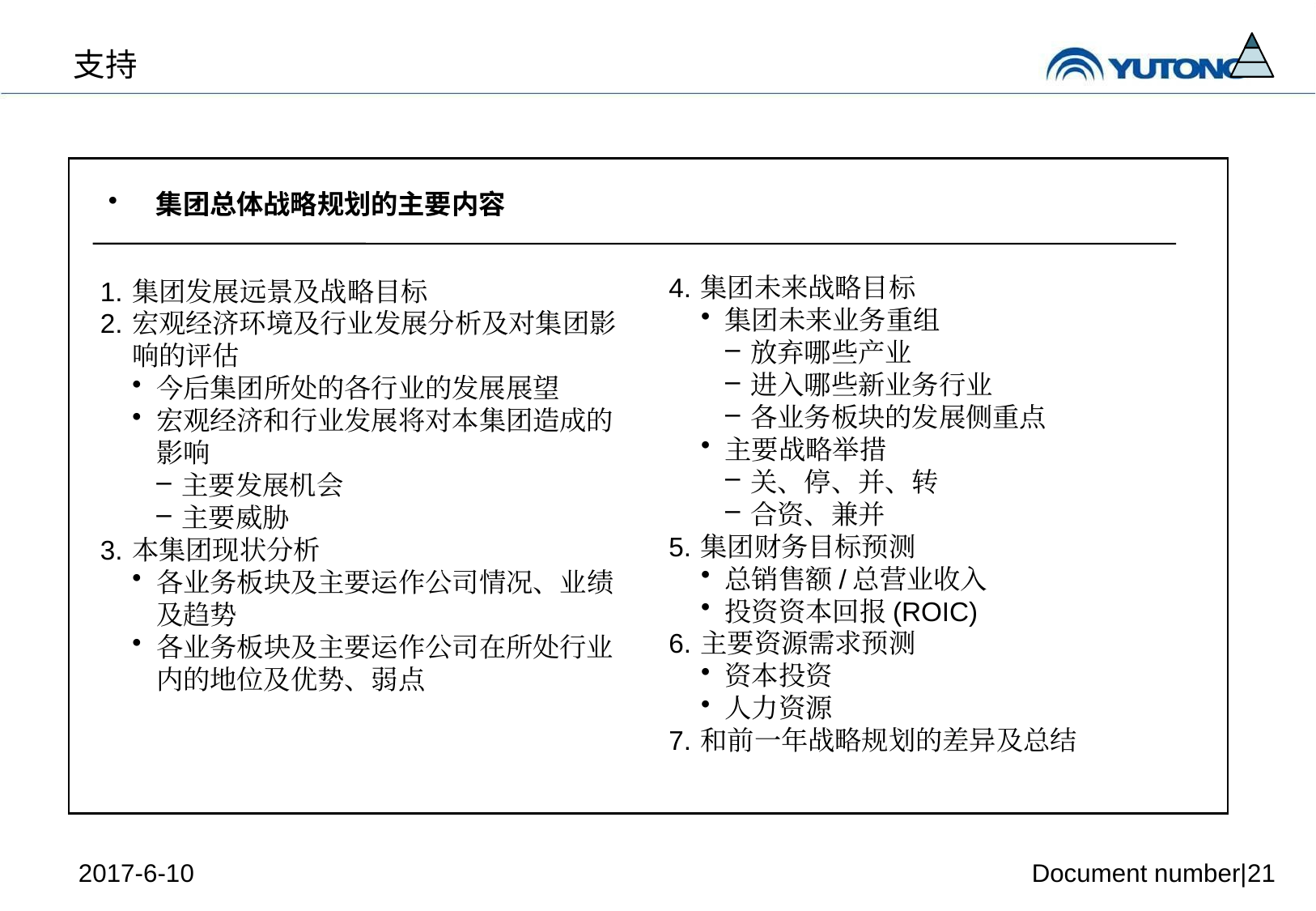

# 支持

集团总体战略规划的主要内容

4.	集团未来战略目标
集团未来业务重组
放弃哪些产业
进入哪些新业务行业
各业务板块的发展侧重点
主要战略举措
关、停、并、转
合资、兼并
5.	集团财务目标预测
总销售额/总营业收入
投资资本回报(ROIC)
6.	主要资源需求预测
资本投资
人力资源
7.	和前一年战略规划的差异及总结
1.	集团发展远景及战略目标
2.	宏观经济环境及行业发展分析及对集团影响的评估
今后集团所处的各行业的发展展望
宏观经济和行业发展将对本集团造成的影响
主要发展机会
主要威胁
3.	本集团现状分析
各业务板块及主要运作公司情况、业绩及趋势
各业务板块及主要运作公司在所处行业内的地位及优势、弱点
2017-6-10
Document number|21